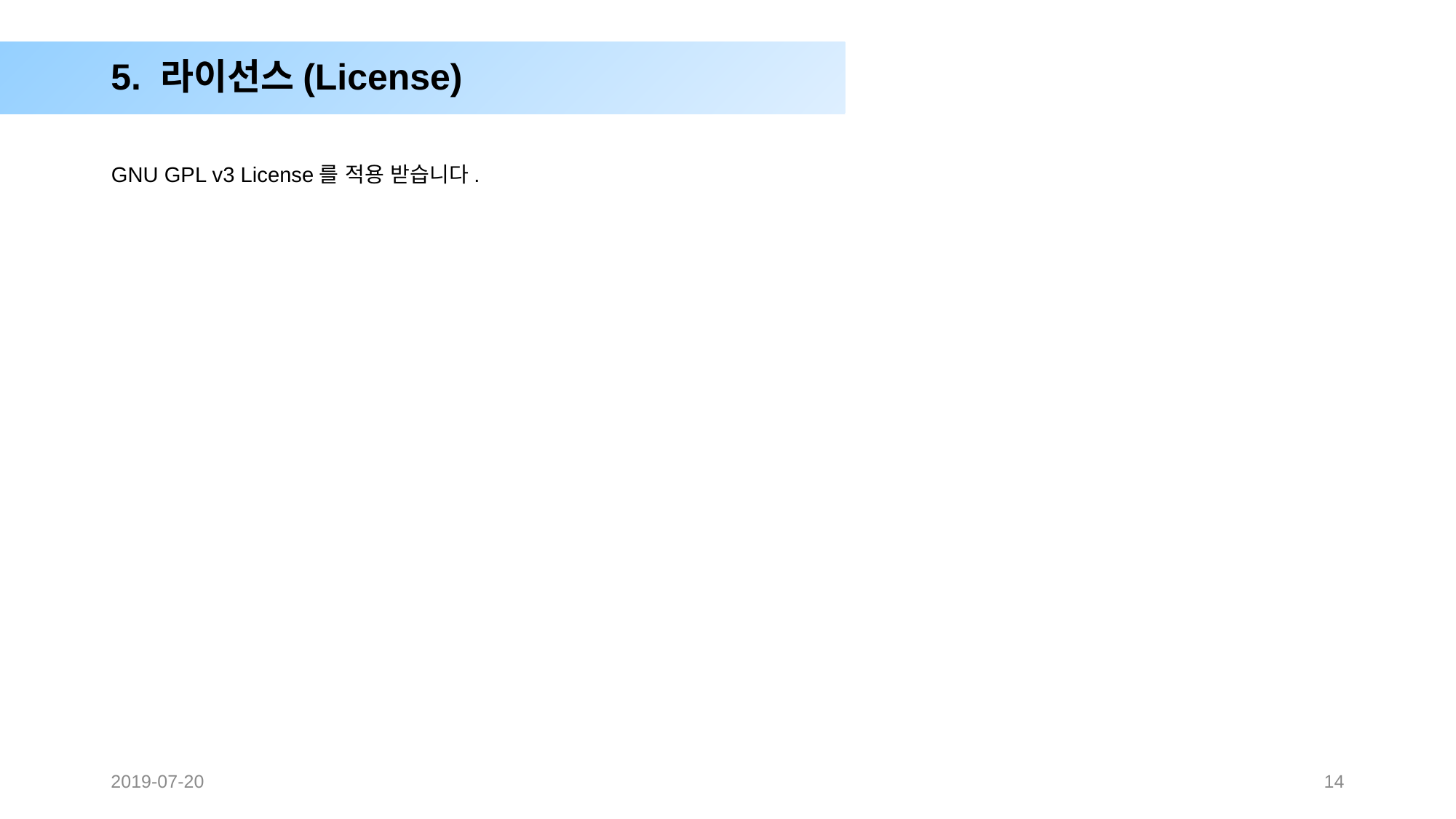

# 5. 라이선스(License)
GNU GPL v3 License를 적용 받습니다.
2019-07-20
14